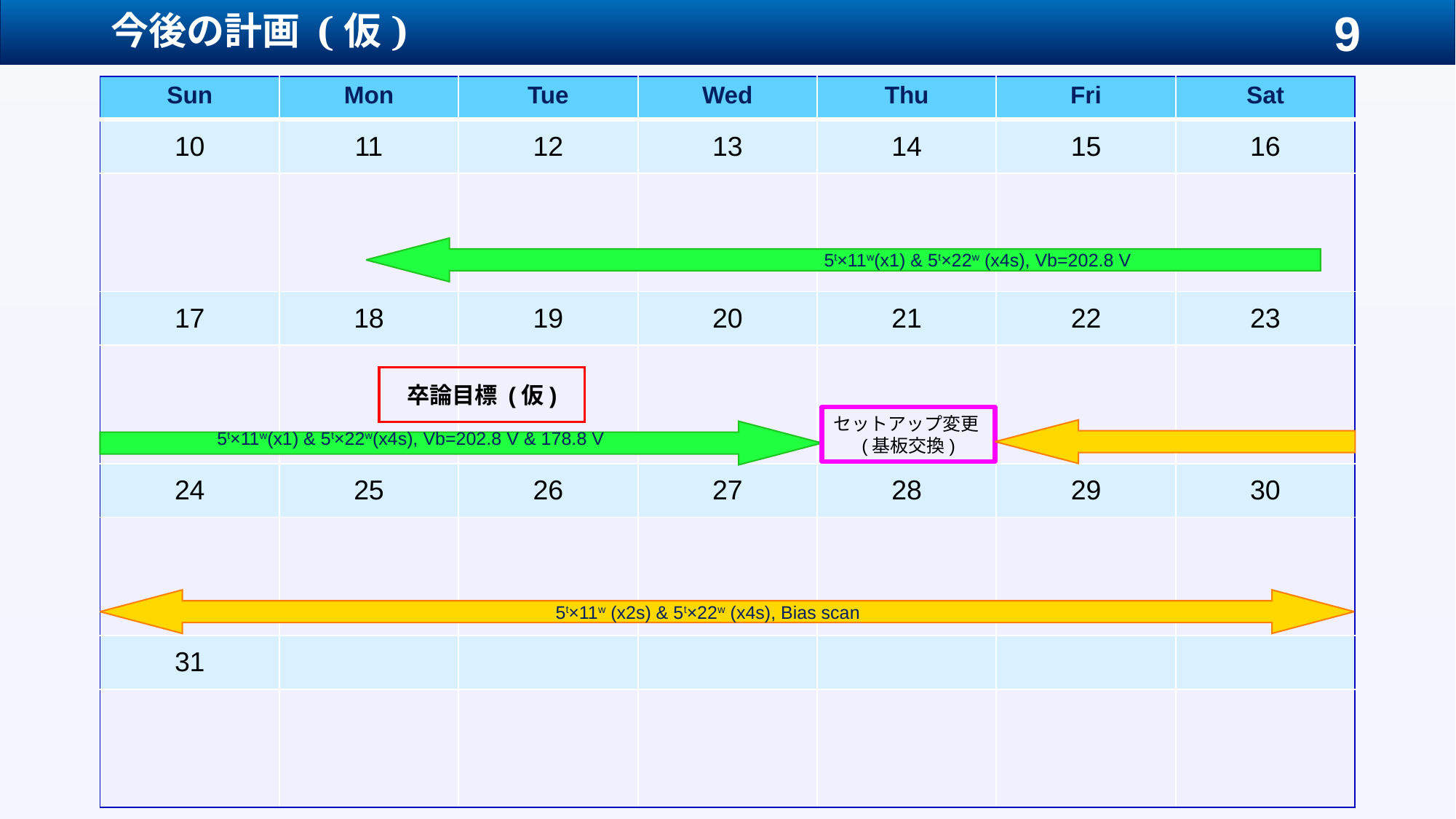

# 今後の計画 (仮)
| Sun | Mon | Tue | Wed | Thu | Fri | Sat |
| --- | --- | --- | --- | --- | --- | --- |
| 10 | 11 | 12 | 13 | 14 | 15 | 16 |
|  |  |  |  |  |  |  |
| 17 | 18 | 19 | 20 | 21 | 22 | 23 |
|  |  |  |  |  |  |  |
| 24 | 25 | 26 | 27 | 28 | 29 | 30 |
|  |  |  |  |  |  |  |
| 31 |  |  |  |  |  |  |
|  |  |  |  |  |  |  |

5t×11w(x1) & 5t×22w (x4s), Vb=202.8 V
卒論目標 (仮)
セットアップ変更
(基板交換)

5t×11w(x1) & 5t×22w(x4s), Vb=202.8 V & 178.8 V

5t×11w (x2s) & 5t×22w (x4s), Bias scan
2020. 05. 15 (Fri) NKS2 meeting
ELS Status Report #27